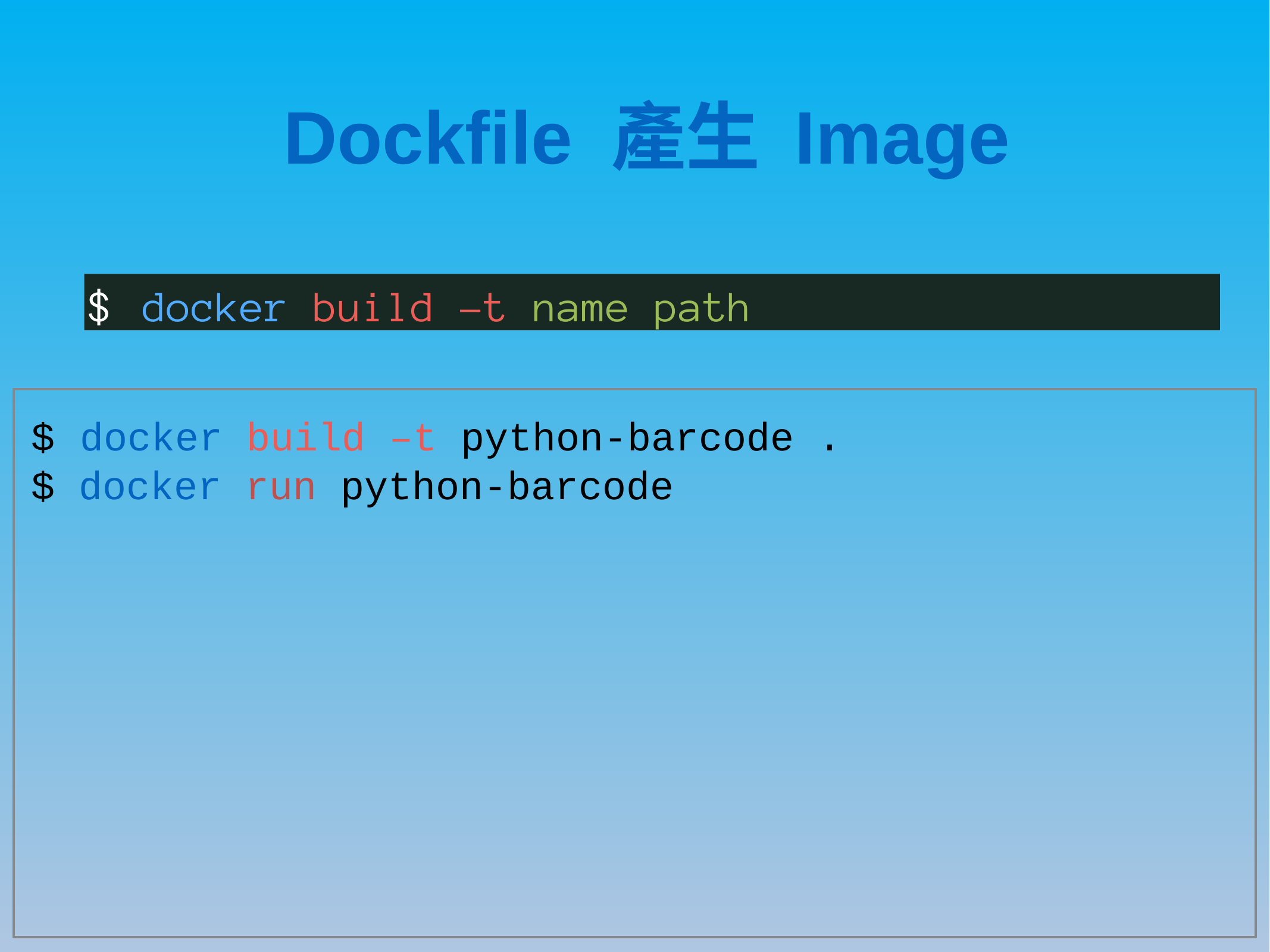

Dockfile 產生 Image
$	docker build –t name path

$	docker	build –t python-barcode .
$ docker run python-barcode